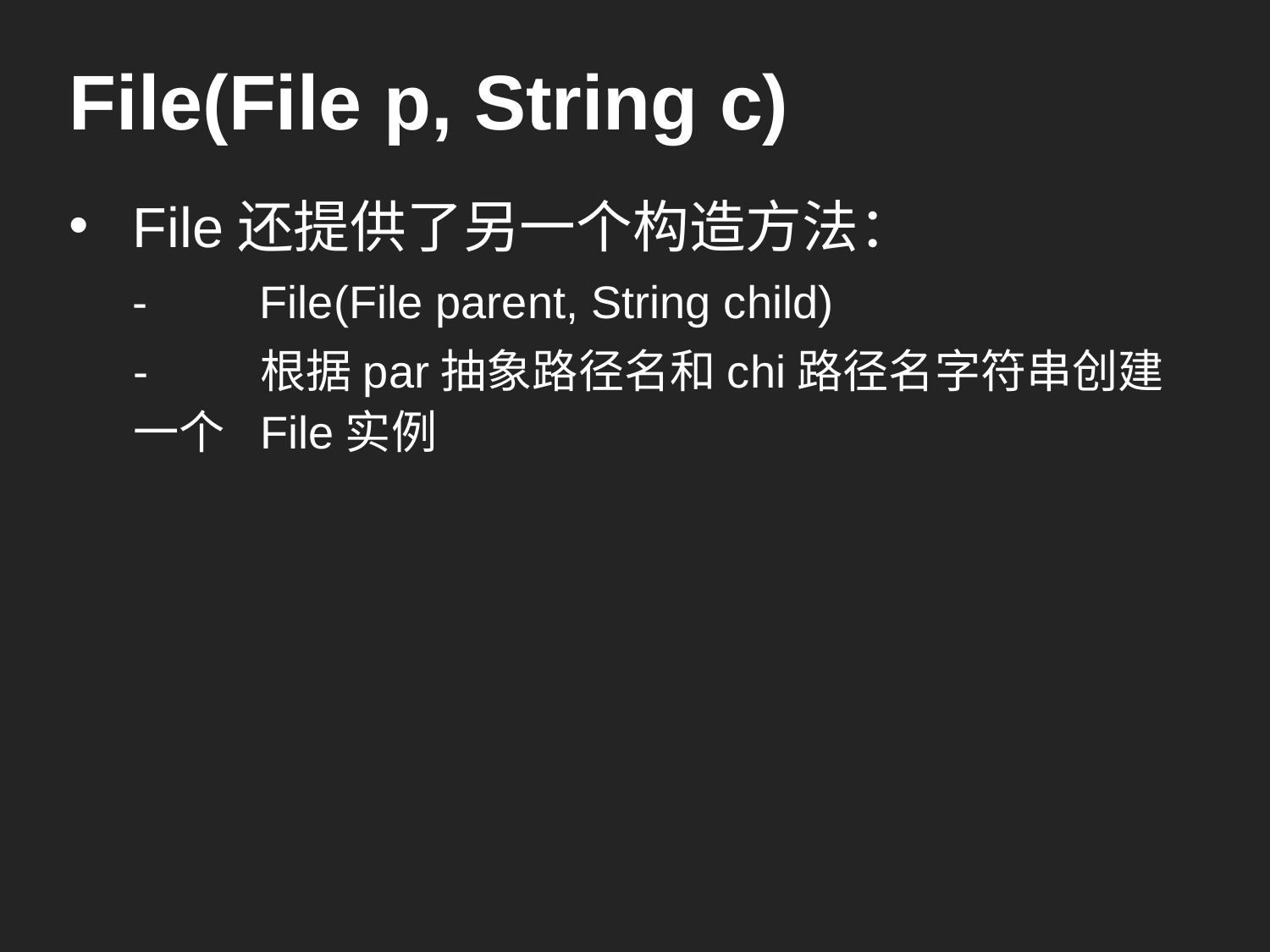

# File(File p, String c)
File还提供了另一个构造方法：
-	File(File parent, String child)
-	根据par抽象路径名和chi路径名字符串创建一个	File实例